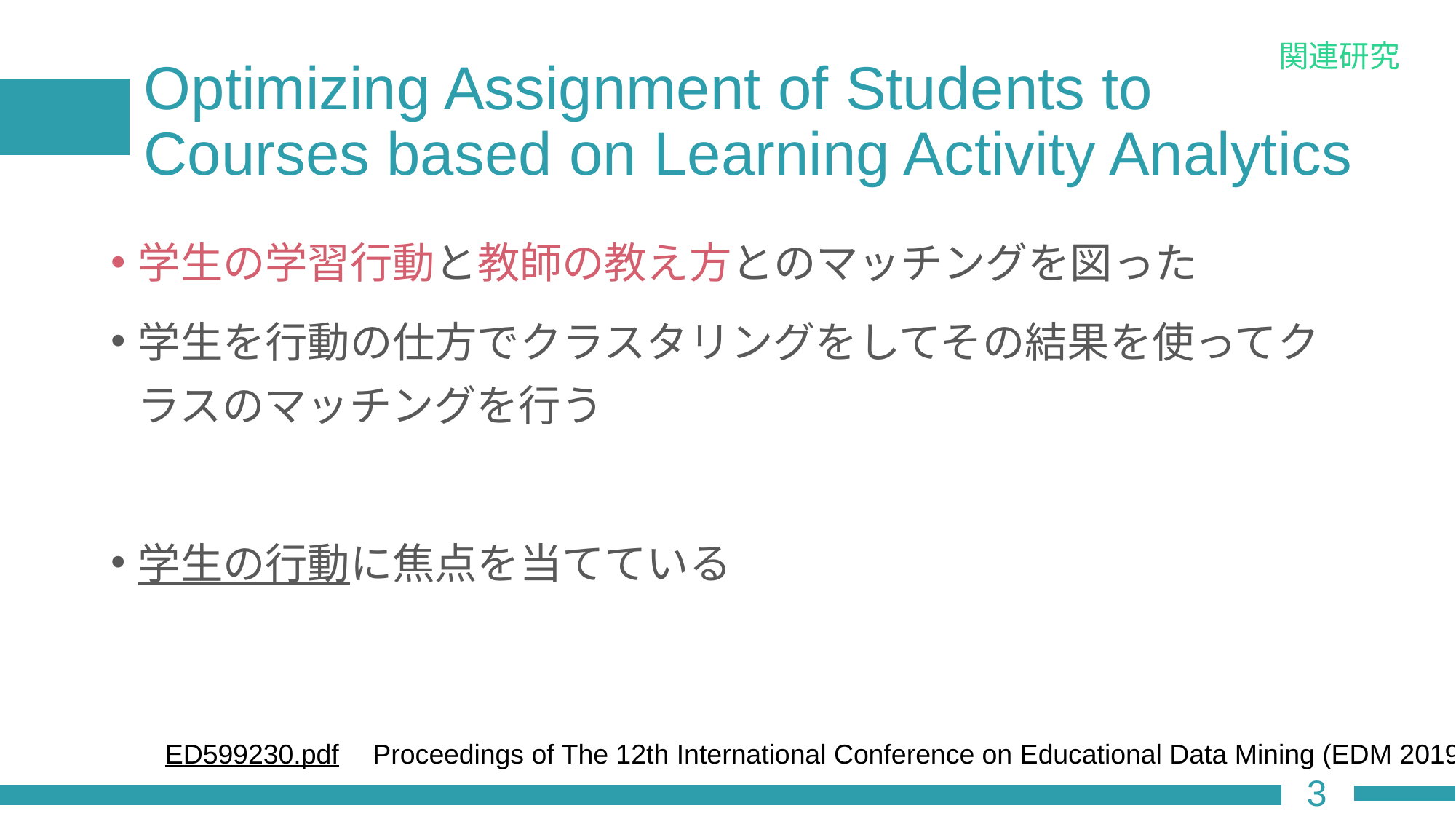

関連研究
# Optimizing Assignment of Students to Courses based on Learning Activity Analytics

学生の学習行動と教師の教え方とのマッチングを図った
学生を行動の仕方でクラスタリングをしてその結果を使ってクラスのマッチングを行う

学生の行動に焦点を当てている
ED599230.pdf　Proceedings of The 12th International Conference on Educational Data Mining (EDM 2019)
3